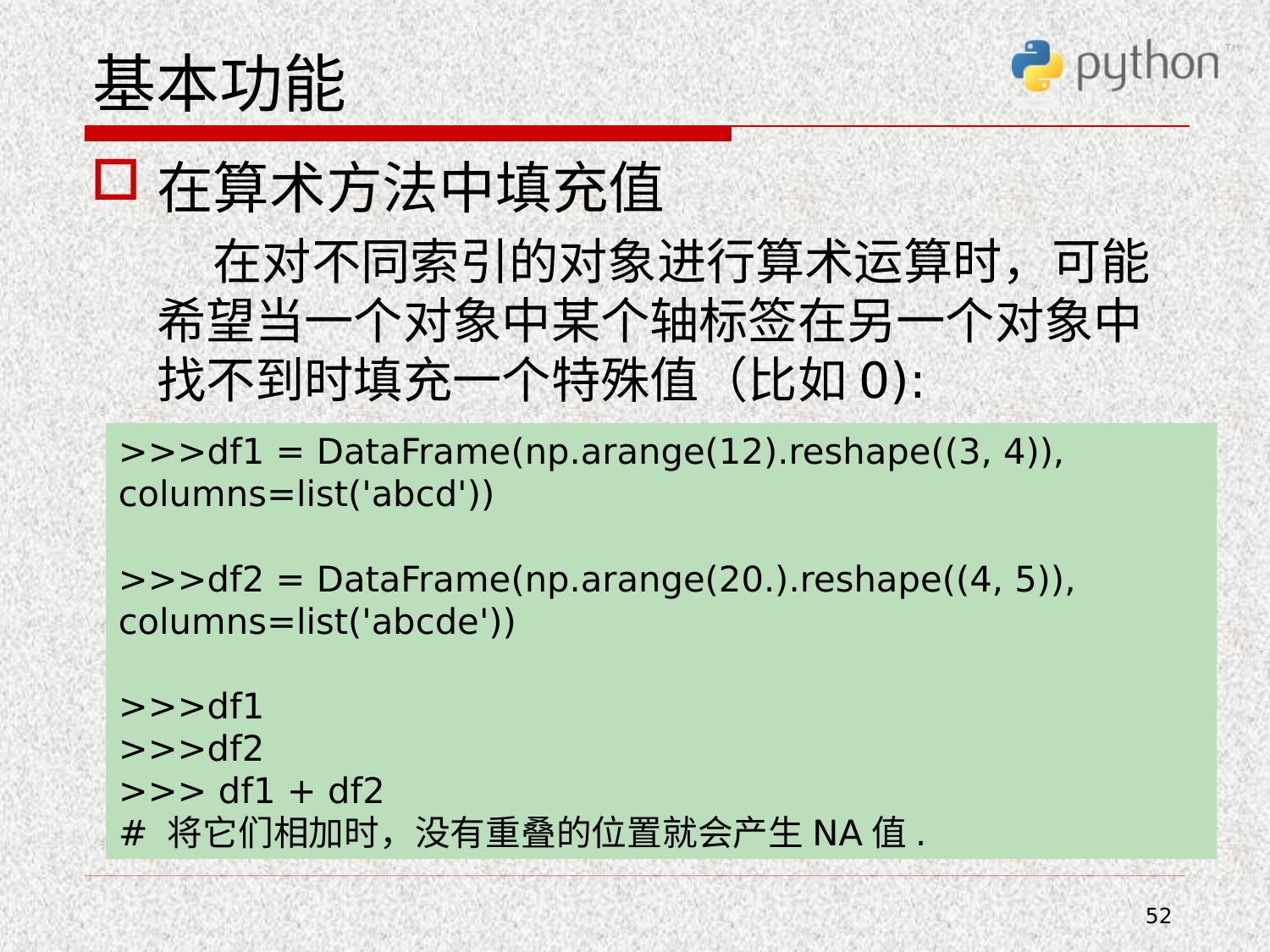

# 基本功能
在算术方法中填充值
          在对不同索引的对象进行算术运算时，可能希望当一个对象中某个轴标签在另一个对象中找不到时填充一个特殊值（比如0):

>>>df1 = DataFrame(np.arange(12).reshape((3, 4)), columns=list('abcd'))

>>>df2 = DataFrame(np.arange(20.).reshape((4, 5)), columns=list('abcde'))

>>>df1
>>>df2
>>> df1 + df2
# 将它们相加时，没有重叠的位置就会产生NA值.
52